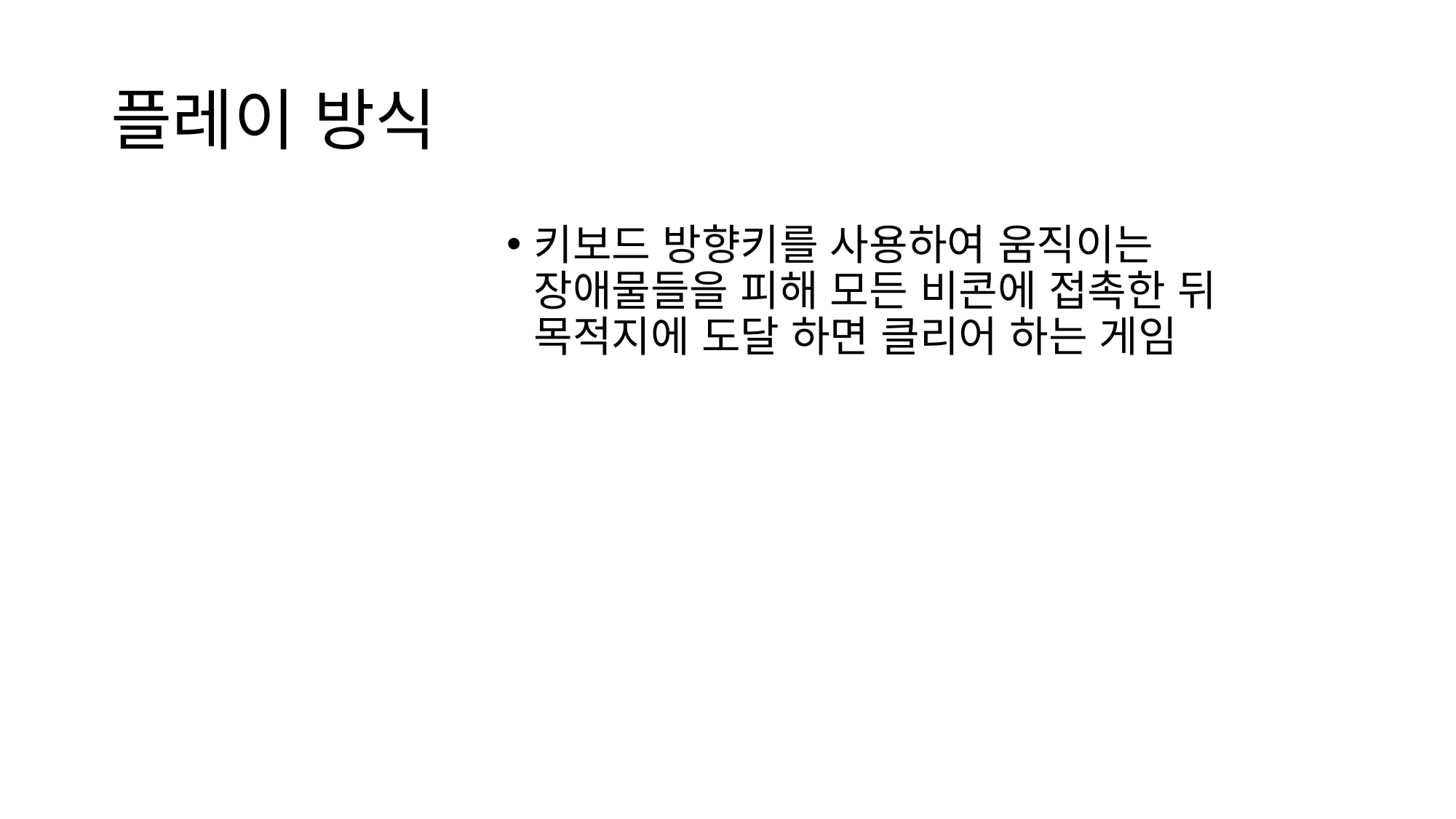

# 플레이 방식
키보드 방향키를 사용하여 움직이는 장애물들을 피해 모든 비콘에 접촉한 뒤 목적지에 도달 하면 클리어 하는 게임